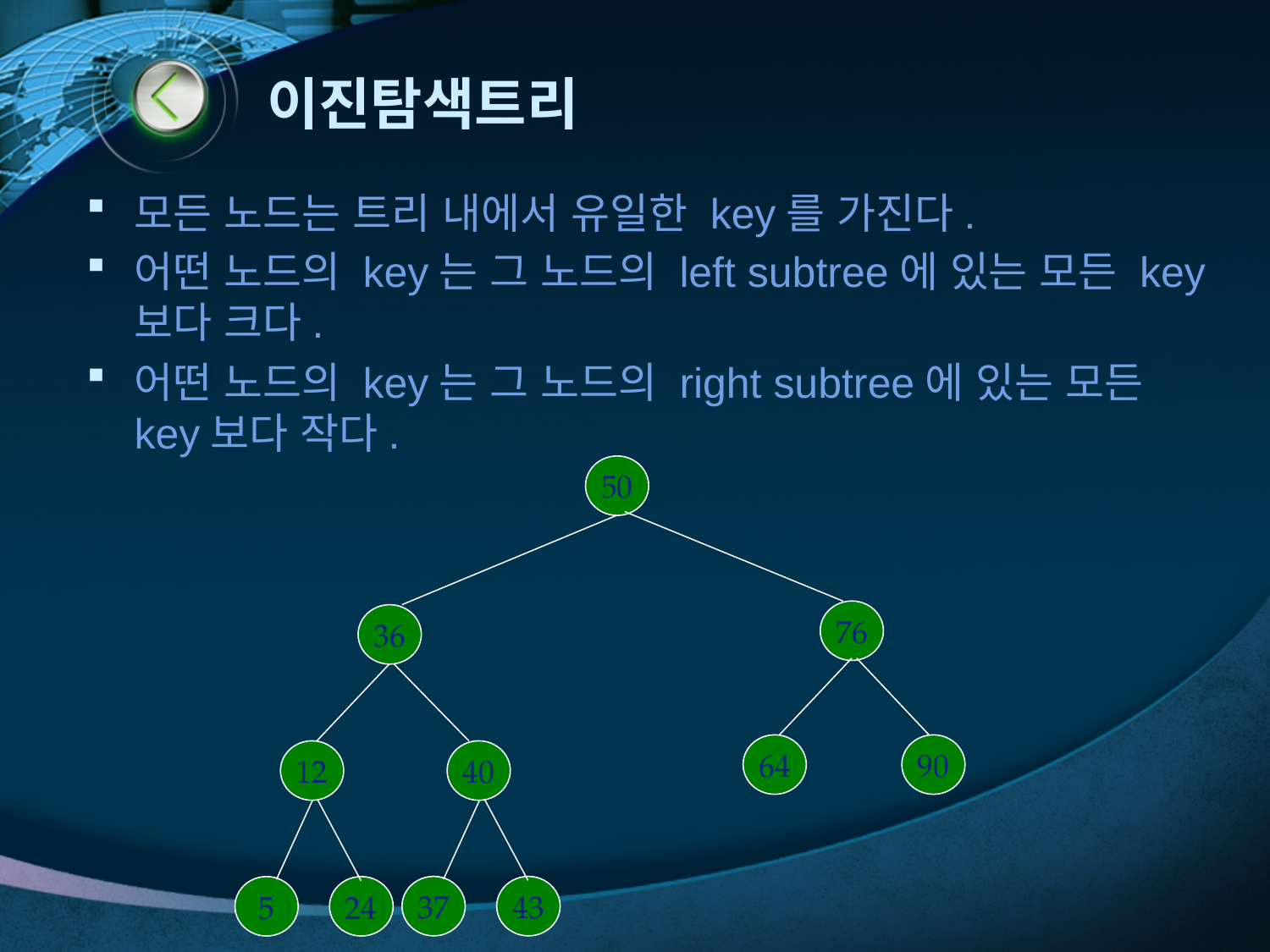

# 이진탐색트리
모든 노드는 트리 내에서 유일한 key를 가진다.
어떤 노드의 key는 그 노드의 left subtree에 있는 모든 key보다 크다.
어떤 노드의 key는 그 노드의 right subtree에 있는 모든 key보다 작다.

50

76
36

64
90
12
40

37
43
5
24